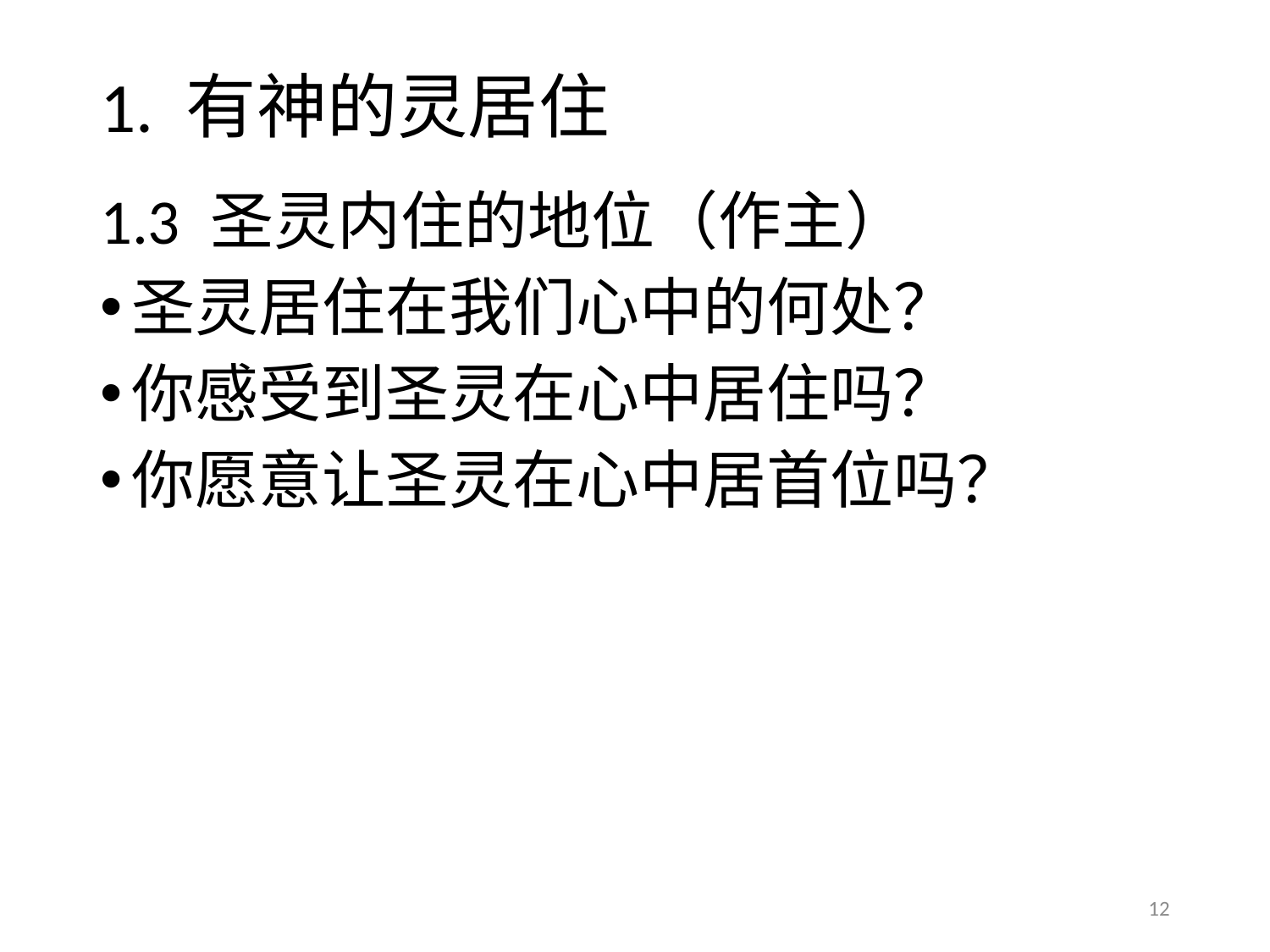

# 1. 有神的灵居住
1.3 圣灵内住的地位（作主）
圣灵居住在我们心中的何处？
你感受到圣灵在心中居住吗？
你愿意让圣灵在心中居首位吗？
12